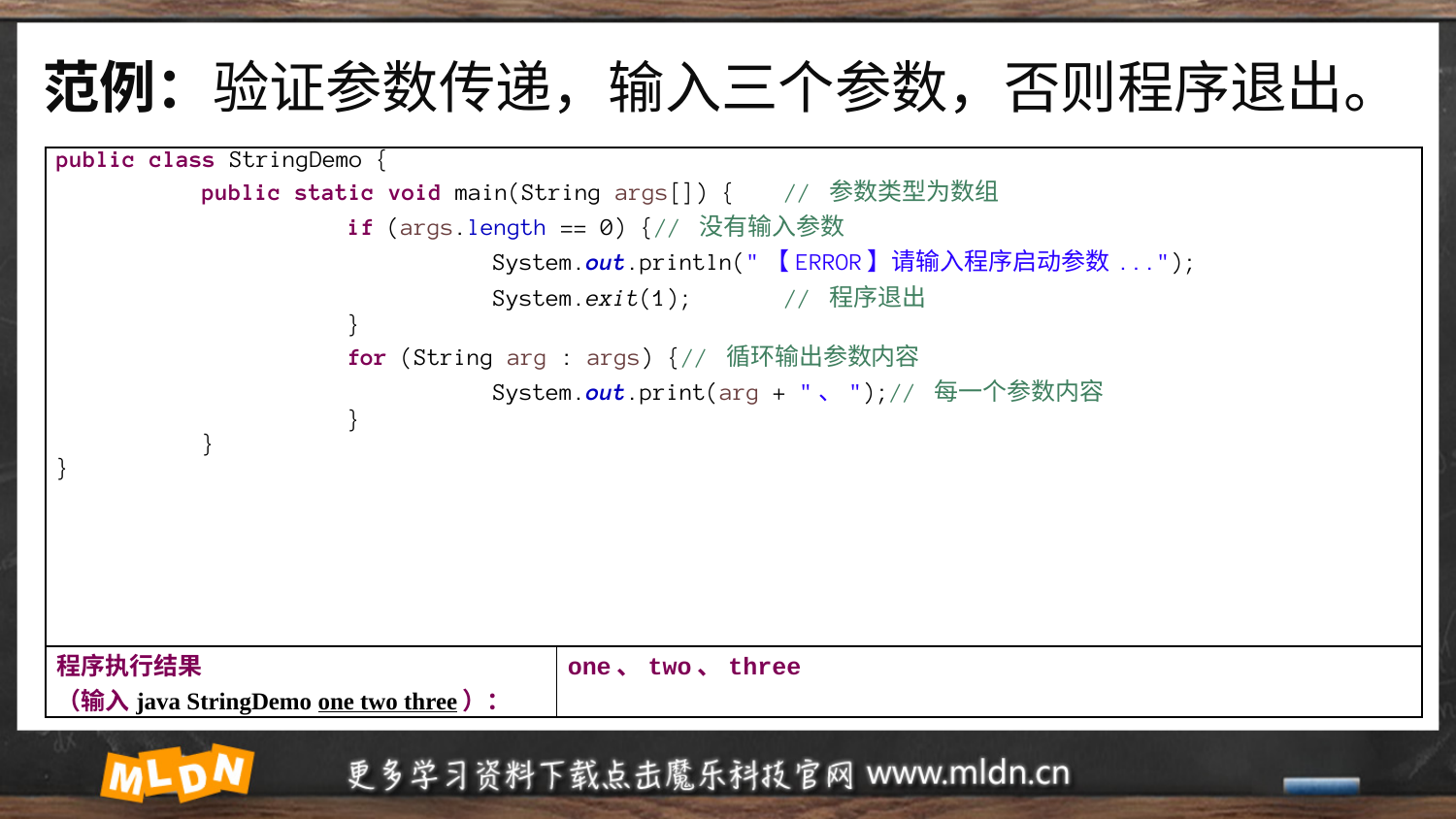

# 范例：验证参数传递，输入三个参数，否则程序退出。
| public class StringDemo { public static void main(String args[]) { // 参数类型为数组 if (args.length == 0) {// 没有输入参数 System.out.println("【ERROR】请输入程序启动参数..."); System.exit(1); // 程序退出 } for (String arg : args) {// 循环输出参数内容 System.out.print(arg + "、");// 每一个参数内容 } } } |  |
| --- | --- |
| 程序执行结果 （输入java StringDemo one two three）： | one、two、three |